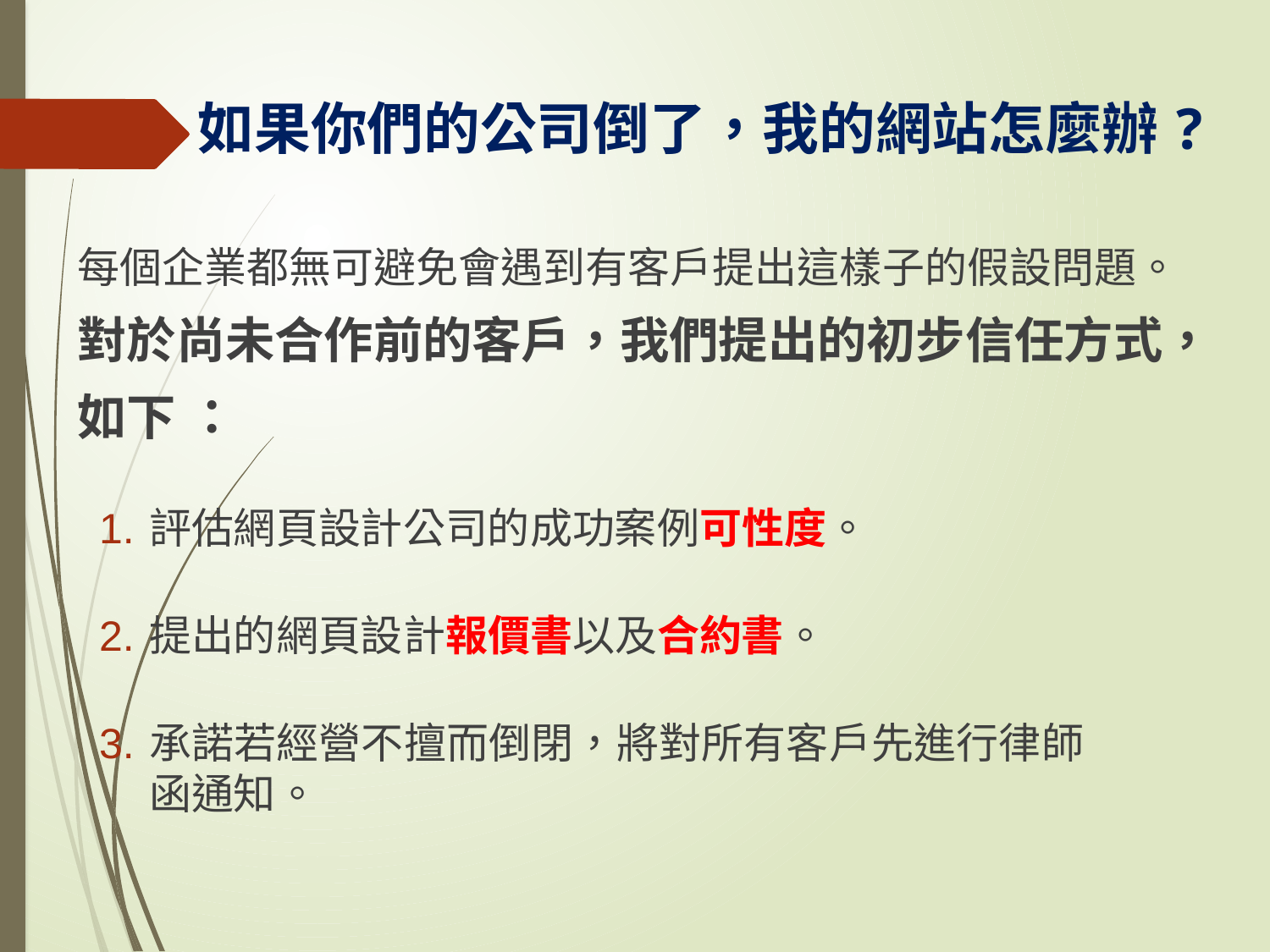

# 如果你們的公司倒了，我的網站怎麼辦?

每個企業都無可避免會遇到有客戶提出這樣子的假設問題。
對於尚未合作前的客戶，我們提出的初步信任方式，
如下 ：

評估網頁設計公司的成功案例可性度。

提出的網頁設計報價書以及合約書。

承諾若經營不擅而倒閉，將對所有客戶先進行律師        　　  函通知。